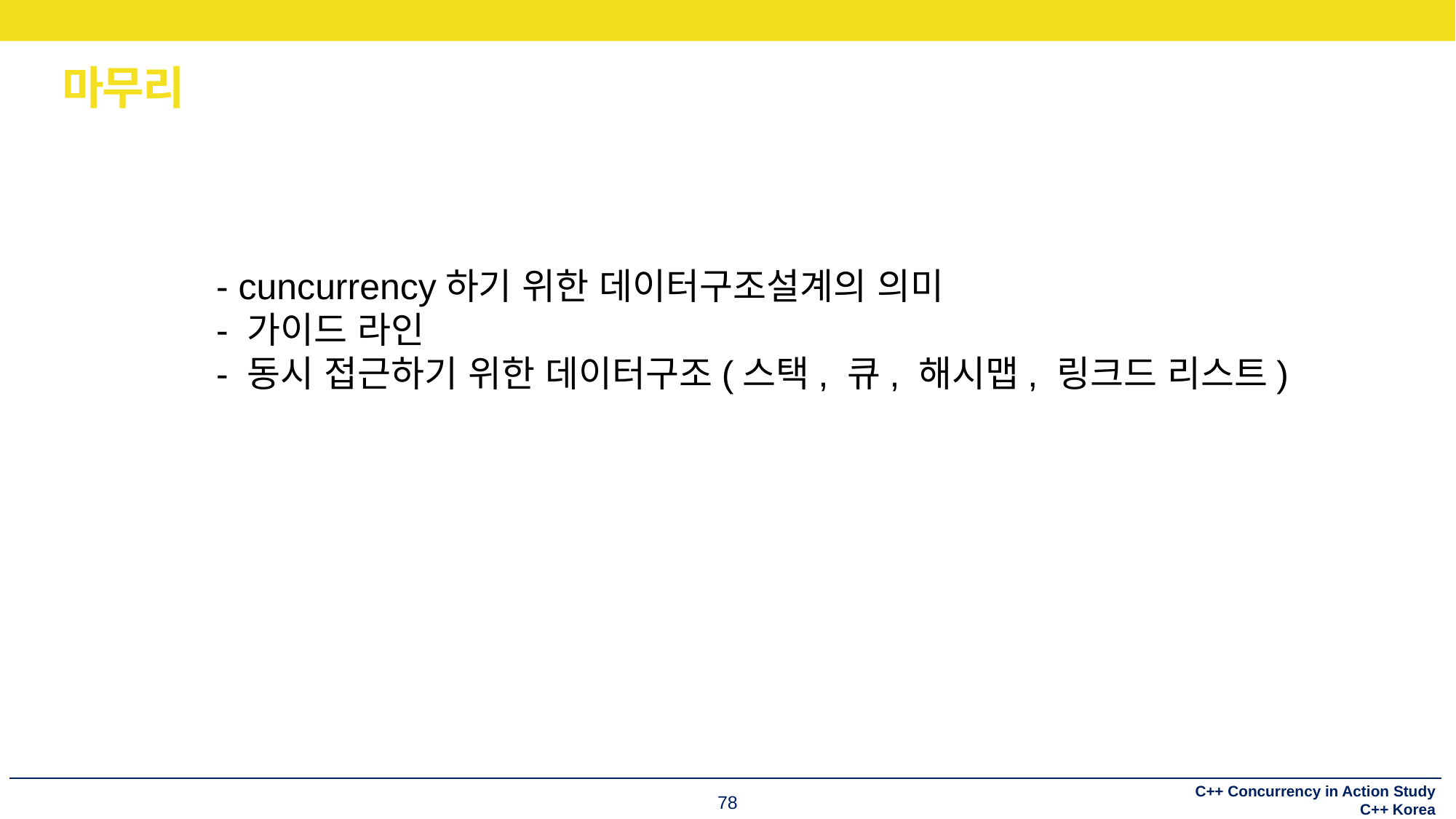

# 마무리
	- cuncurrency하기 위한 데이터구조설계의 의미
	- 가이드 라인
	- 동시 접근하기 위한 데이터구조(스택, 큐, 해시맵, 링크드 리스트)
78